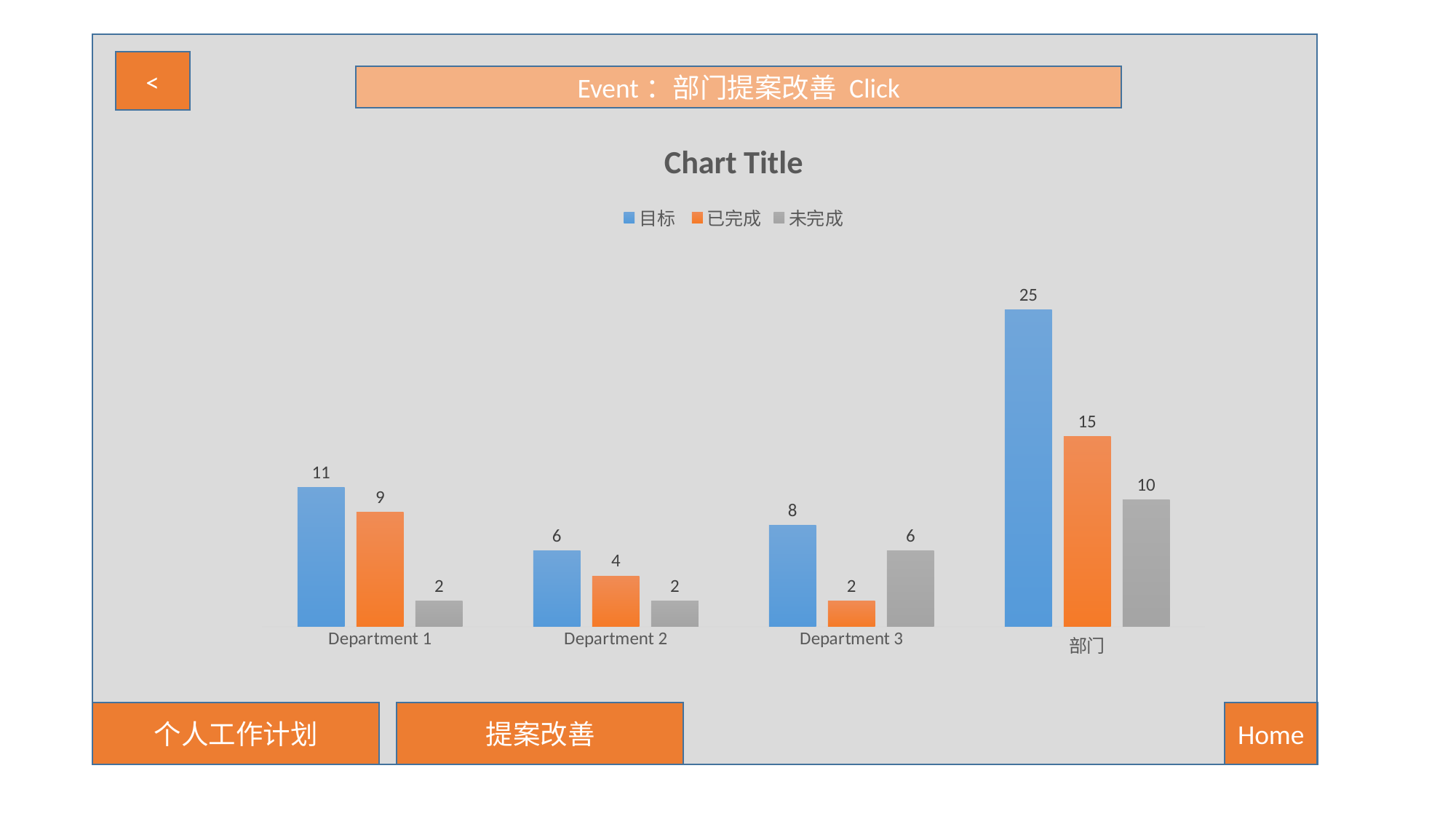

<
Event：部门提案改善 Click

### Chart:

| Category | 目标  | 已完成 | 未完成 |
|---|---|---|---|
| Department 1 | 11.0 | 9.0 | 2.0 |
| Department 2 | 6.0 | 4.0 | 2.0 |
| Department 3 | 8.0 | 2.0 | 6.0 |
| 部门 | 25.0 | 15.0 | 10.0 |
个人工作计划
提案改善
Home